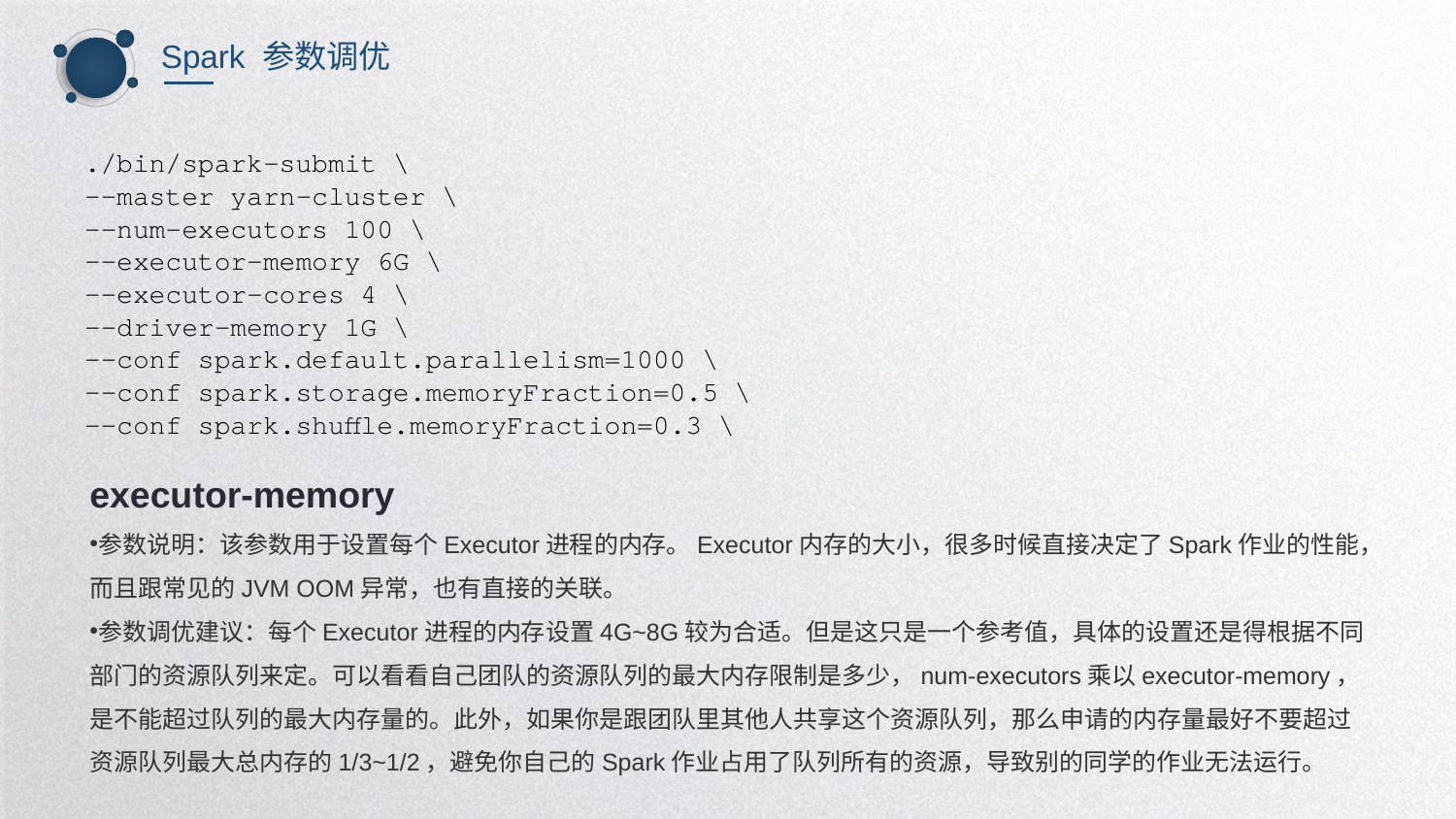

Spark 参数调优
./bin/spark-submit \
--master yarn-cluster \
--num-executors 100 \
--executor-memory 6G \
--executor-cores 4 \
--driver-memory 1G \
--conf spark.default.parallelism=1000 \
--conf spark.storage.memoryFraction=0.5 \
--conf spark.shuffle.memoryFraction=0.3 \
executor-memory
参数说明：该参数用于设置每个Executor进程的内存。Executor内存的大小，很多时候直接决定了Spark作业的性能，而且跟常见的JVM OOM异常，也有直接的关联。
参数调优建议：每个Executor进程的内存设置4G~8G较为合适。但是这只是一个参考值，具体的设置还是得根据不同部门的资源队列来定。可以看看自己团队的资源队列的最大内存限制是多少，num-executors乘以executor-memory，是不能超过队列的最大内存量的。此外，如果你是跟团队里其他人共享这个资源队列，那么申请的内存量最好不要超过资源队列最大总内存的1/3~1/2，避免你自己的Spark作业占用了队列所有的资源，导致别的同学的作业无法运行。